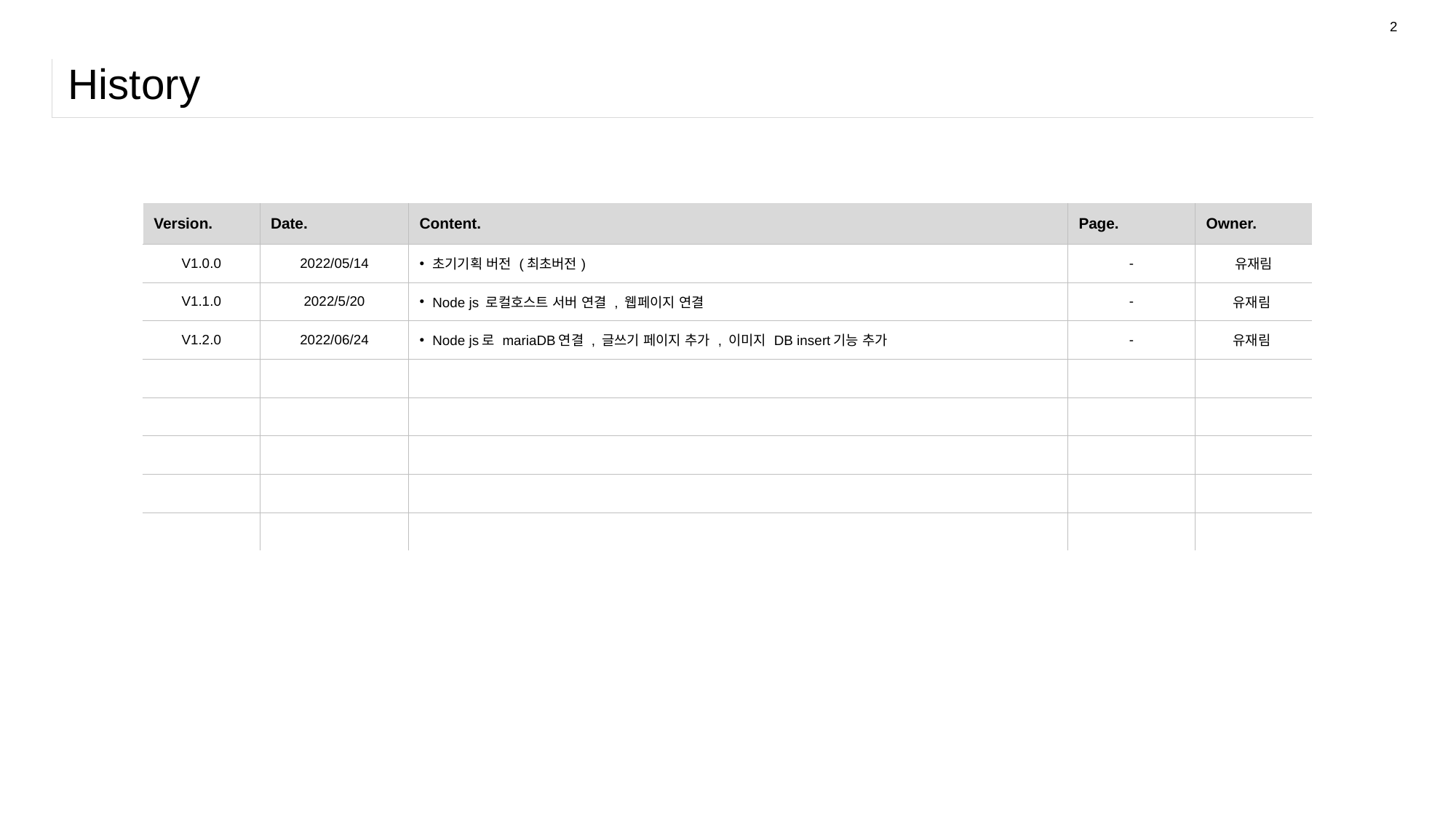

2
# History
| Version. | Date. | Content. | Page. | Owner. |
| --- | --- | --- | --- | --- |
| V1.0.0 | 2022/05/14 | 초기기획 버전 (최초버전) | - | 유재림 |
| V1.1.0 | 2022/5/20 | Node js 로컬호스트 서버 연결 , 웹페이지 연결 | - | 유재림 |
| V1.2.0 | 2022/06/24 | Node js로 mariaDB연결 , 글쓰기 페이지 추가 , 이미지 DB insert기능 추가 | - | 유재림 |
|  |  |  |  |  |
|  |  |  |  |  |
|  |  |  |  |  |
|  |  |  |  |  |
|  |  |  |  |  |